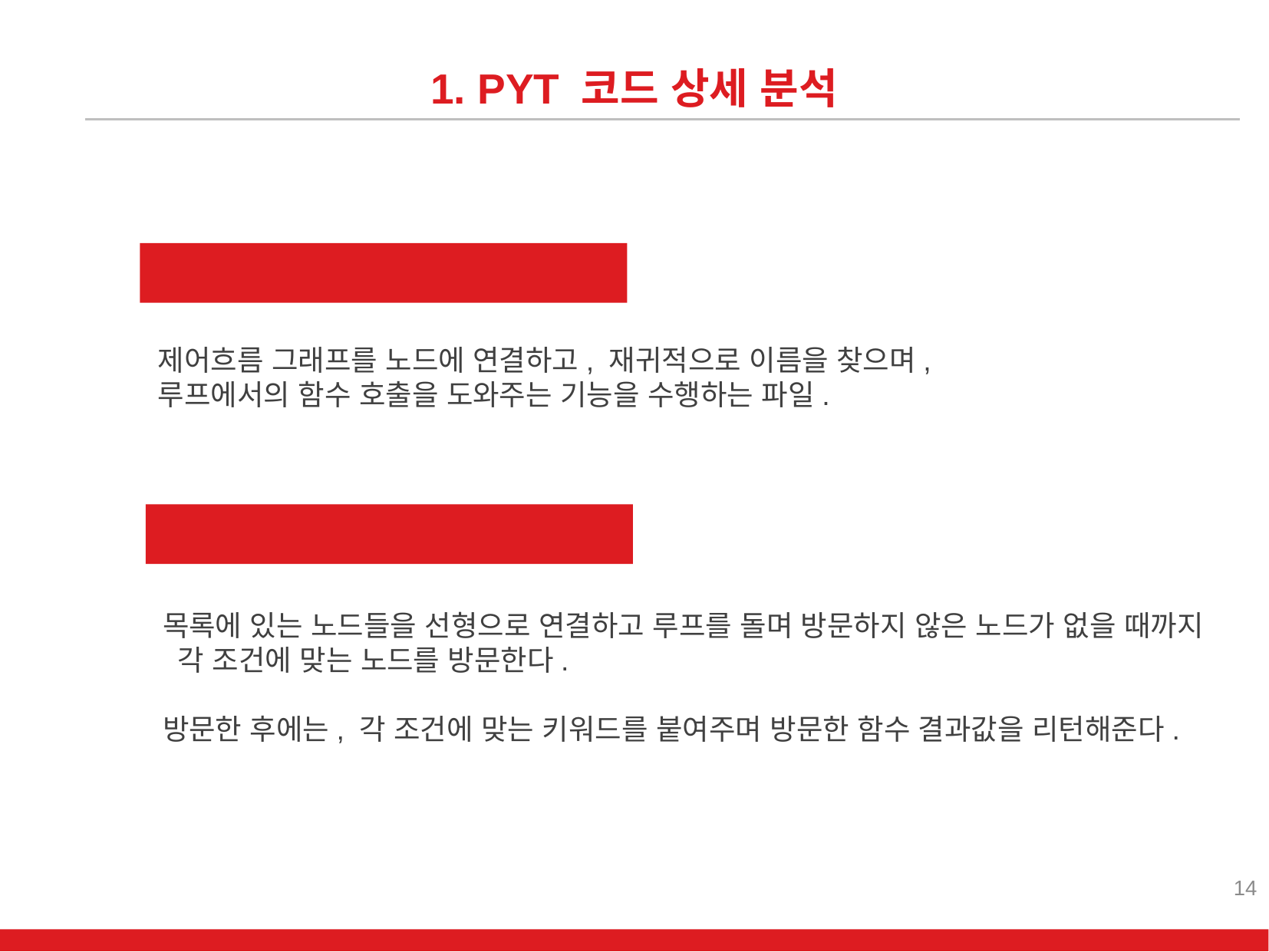

1. PYT 코드 상세 분석
stmt_visitor_helper.py
제어흐름 그래프를 노드에 연결하고, 재귀적으로 이름을 찾으며,
루프에서의 함수 호출을 도와주는 기능을 수행하는 파일.
stmt_visitor.py
목록에 있는 노드들을 선형으로 연결하고 루프를 돌며 방문하지 않은 노드가 없을 때까지
 각 조건에 맞는 노드를 방문한다.

방문한 후에는, 각 조건에 맞는 키워드를 붙여주며 방문한 함수 결과값을 리턴해준다.
14